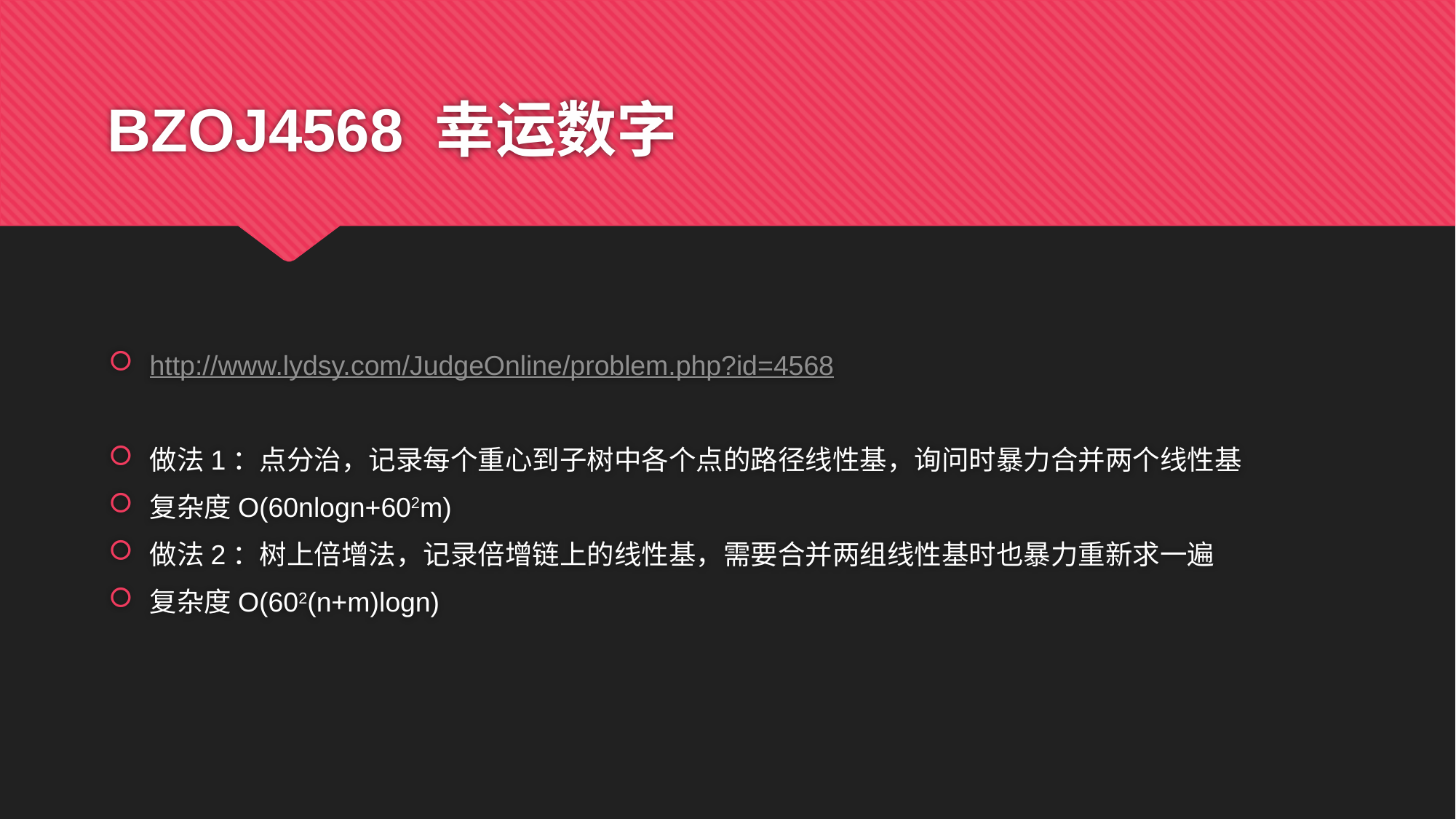

# BZOJ4568 幸运数字
http://www.lydsy.com/JudgeOnline/problem.php?id=4568

做法1：点分治，记录每个重心到子树中各个点的路径线性基，询问时暴力合并两个线性基
复杂度O(60nlogn+602m)
做法2：树上倍增法，记录倍增链上的线性基，需要合并两组线性基时也暴力重新求一遍
复杂度O(602(n+m)logn)